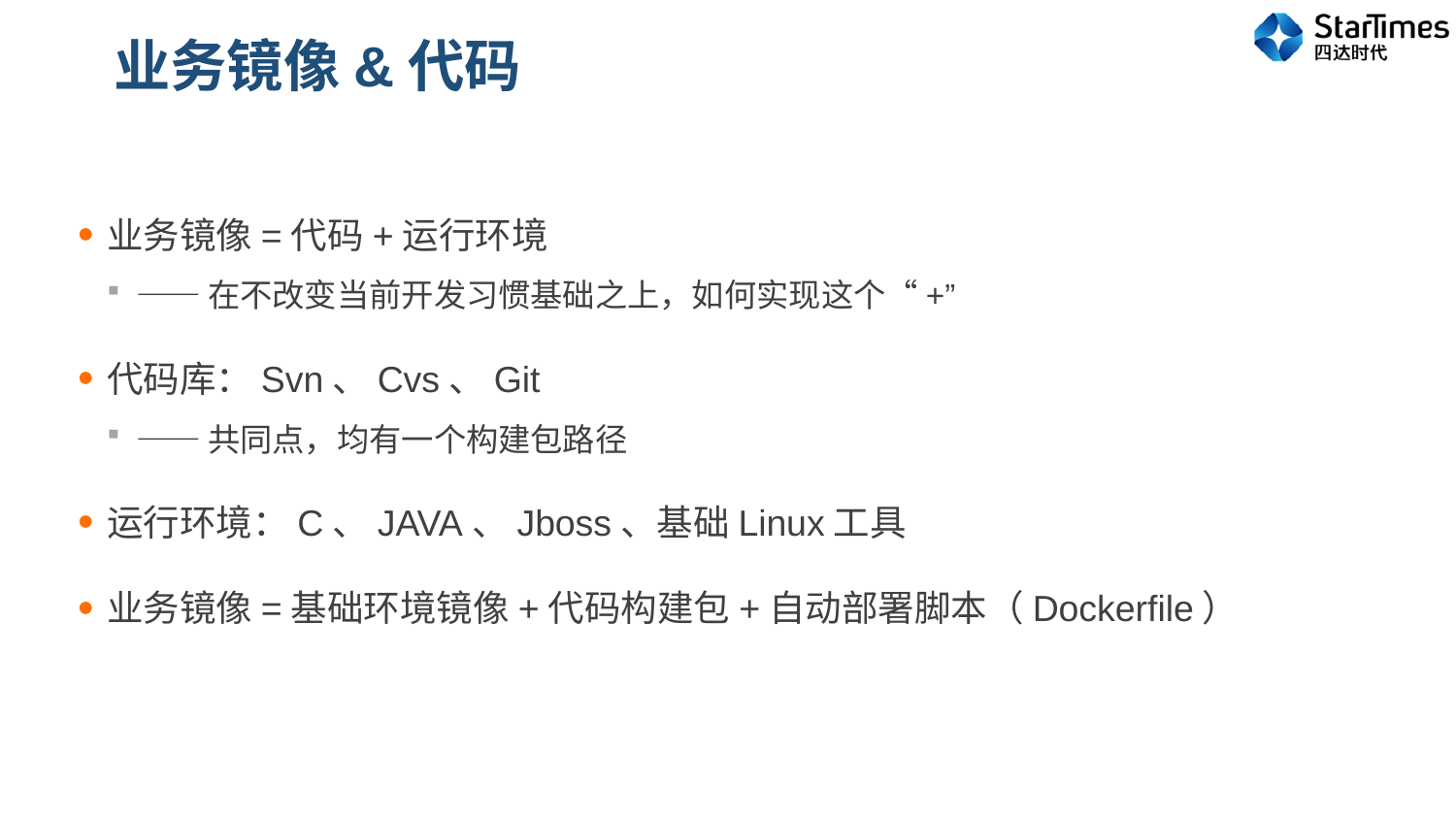

# 业务镜像&代码
业务镜像=代码+运行环境
——在不改变当前开发习惯基础之上，如何实现这个“+”
代码库：Svn、Cvs、Git
——共同点，均有一个构建包路径
运行环境：C、JAVA、Jboss、基础Linux工具
业务镜像=基础环境镜像+代码构建包+自动部署脚本（Dockerfile）

26